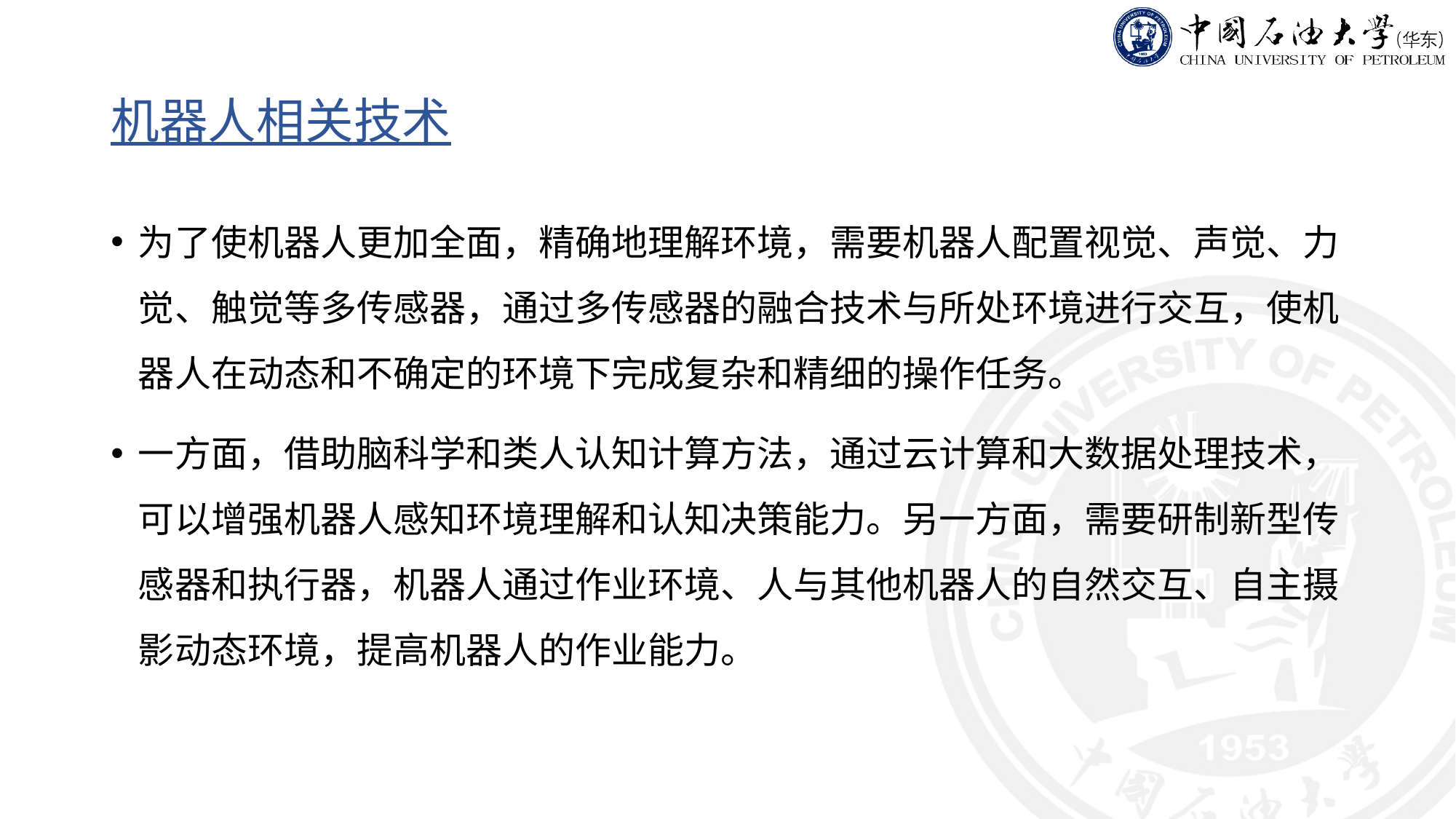

# 机器人相关技术
为了使机器人更加全面，精确地理解环境，需要机器人配置视觉、声觉、力觉、触觉等多传感器，通过多传感器的融合技术与所处环境进行交互，使机器人在动态和不确定的环境下完成复杂和精细的操作任务。
一方面，借助脑科学和类人认知计算方法，通过云计算和大数据处理技术，可以增强机器人感知环境理解和认知决策能力。另一方面，需要研制新型传感器和执行器，机器人通过作业环境、人与其他机器人的自然交互、自主摄影动态环境，提高机器人的作业能力。